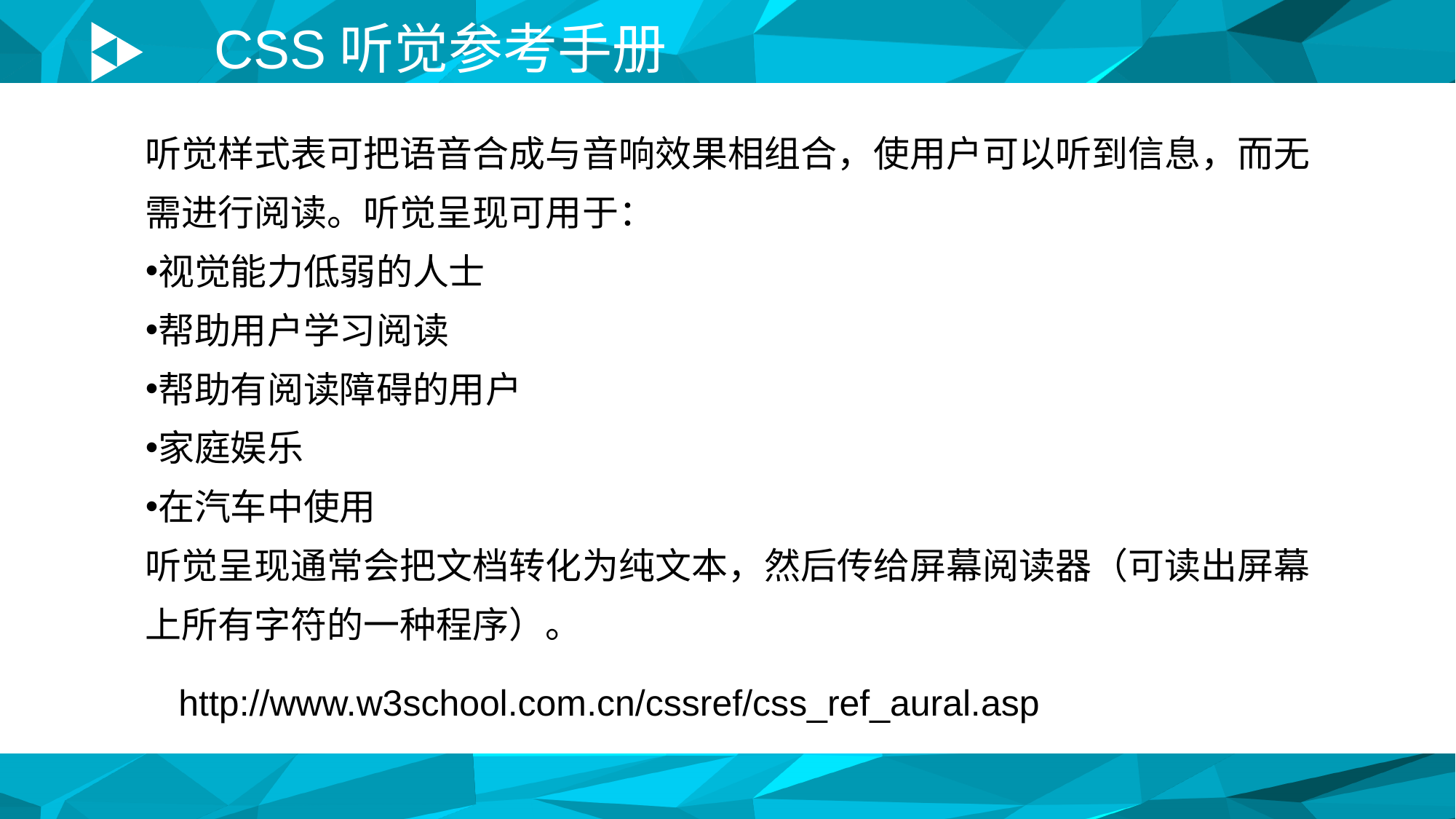

CSS听觉参考手册
听觉样式表可把语音合成与音响效果相组合，使用户可以听到信息，而无需进行阅读。听觉呈现可用于：
视觉能力低弱的人士
帮助用户学习阅读
帮助有阅读障碍的用户
家庭娱乐
在汽车中使用
听觉呈现通常会把文档转化为纯文本，然后传给屏幕阅读器（可读出屏幕上所有字符的一种程序）。
http://www.w3school.com.cn/cssref/css_ref_aural.asp